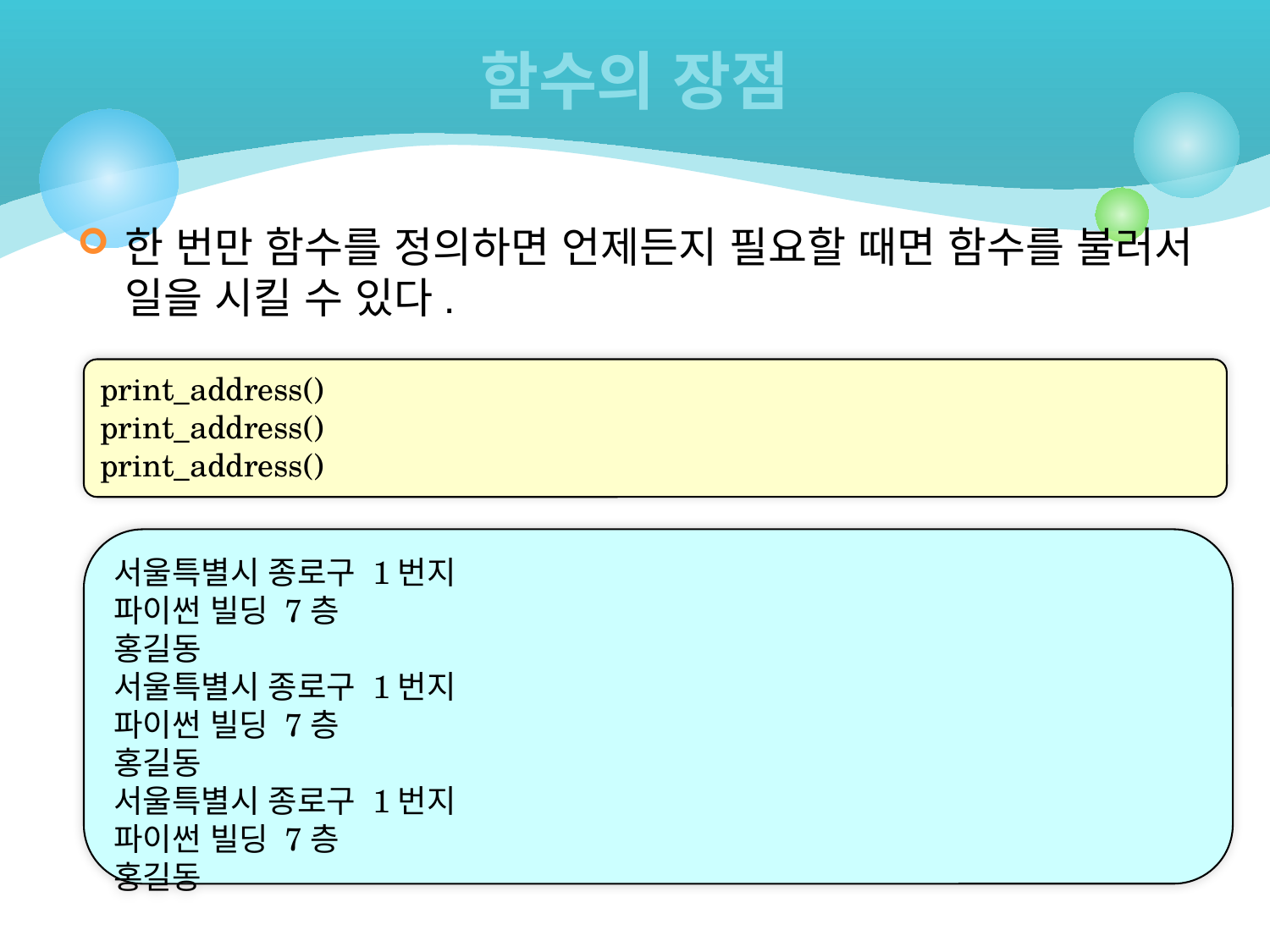

# 함수의 장점
한 번만 함수를 정의하면 언제든지 필요할 때면 함수를 불러서 일을 시킬 수 있다.
print_address()
print_address()
print_address()

서울특별시 종로구 1번지
파이썬 빌딩 7층
홍길동
서울특별시 종로구 1번지
파이썬 빌딩 7층
홍길동
서울특별시 종로구 1번지
파이썬 빌딩 7층
홍길동